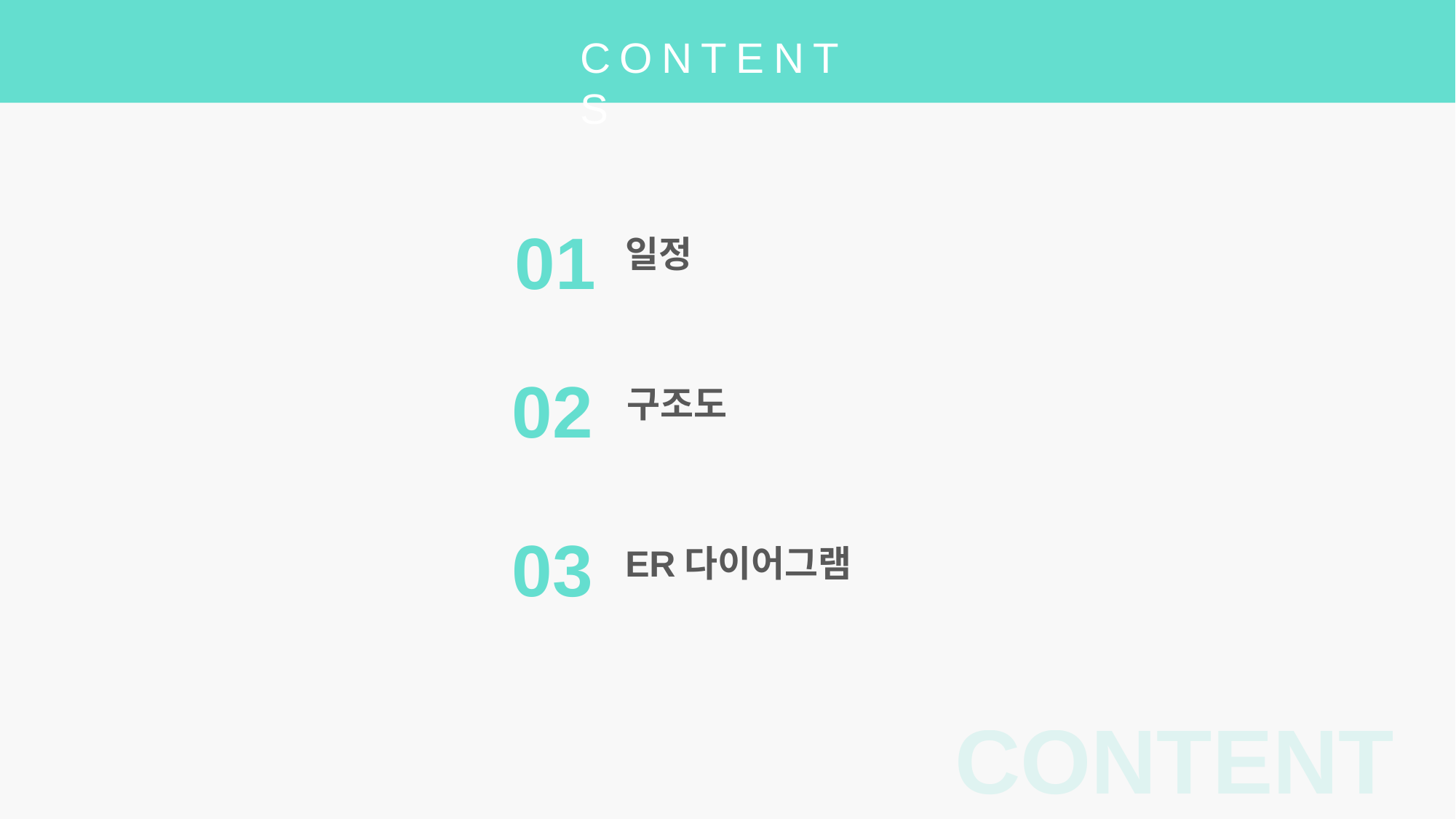

CONTENTS
01

02
일정

구조도
03

ER다이어그램
CONTENTS